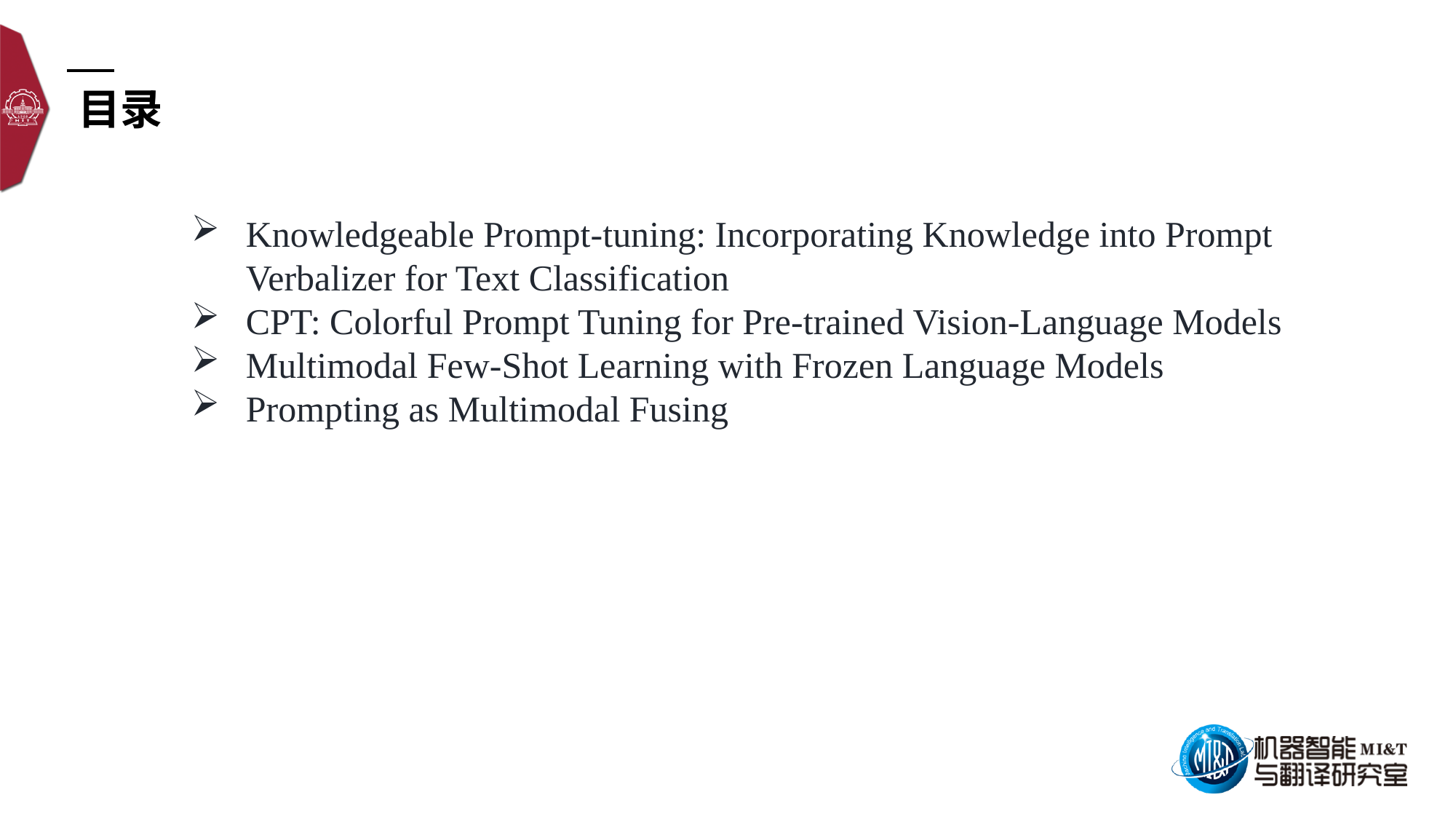

目录
Knowledgeable Prompt-tuning: Incorporating Knowledge into Prompt Verbalizer for Text Classification
CPT: Colorful Prompt Tuning for Pre-trained Vision-Language Models
Multimodal Few-Shot Learning with Frozen Language Models
Prompting as Multimodal Fusing